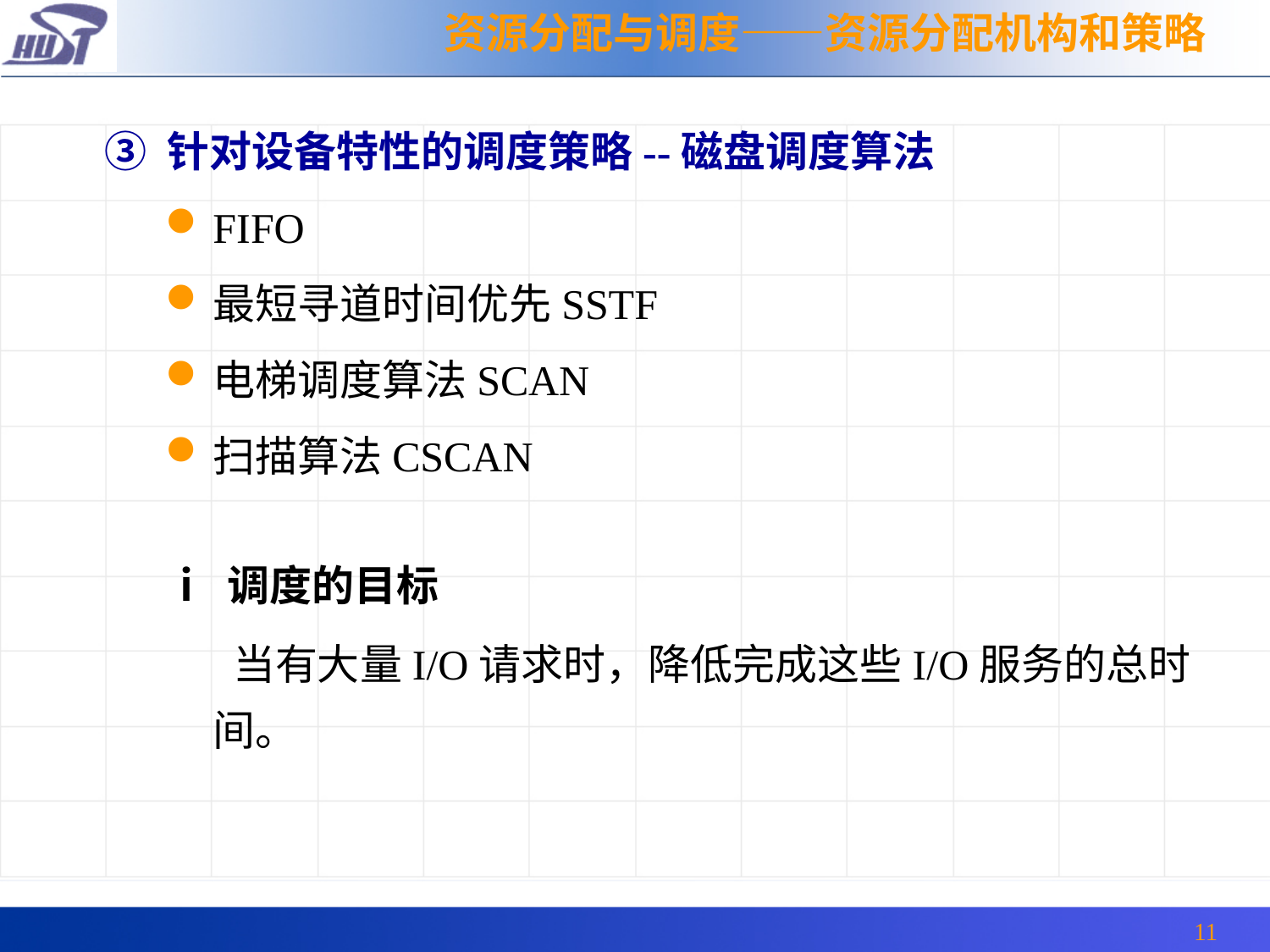

资源分配与调度——资源分配机构和策略
  ③ 针对设备特性的调度策略--磁盘调度算法
FIFO
最短寻道时间优先SSTF
电梯调度算法SCAN
扫描算法CSCAN

ⅰ 调度的目标
      当有大量I/O请求时，降低完成这些I/O服务的总时间。
11